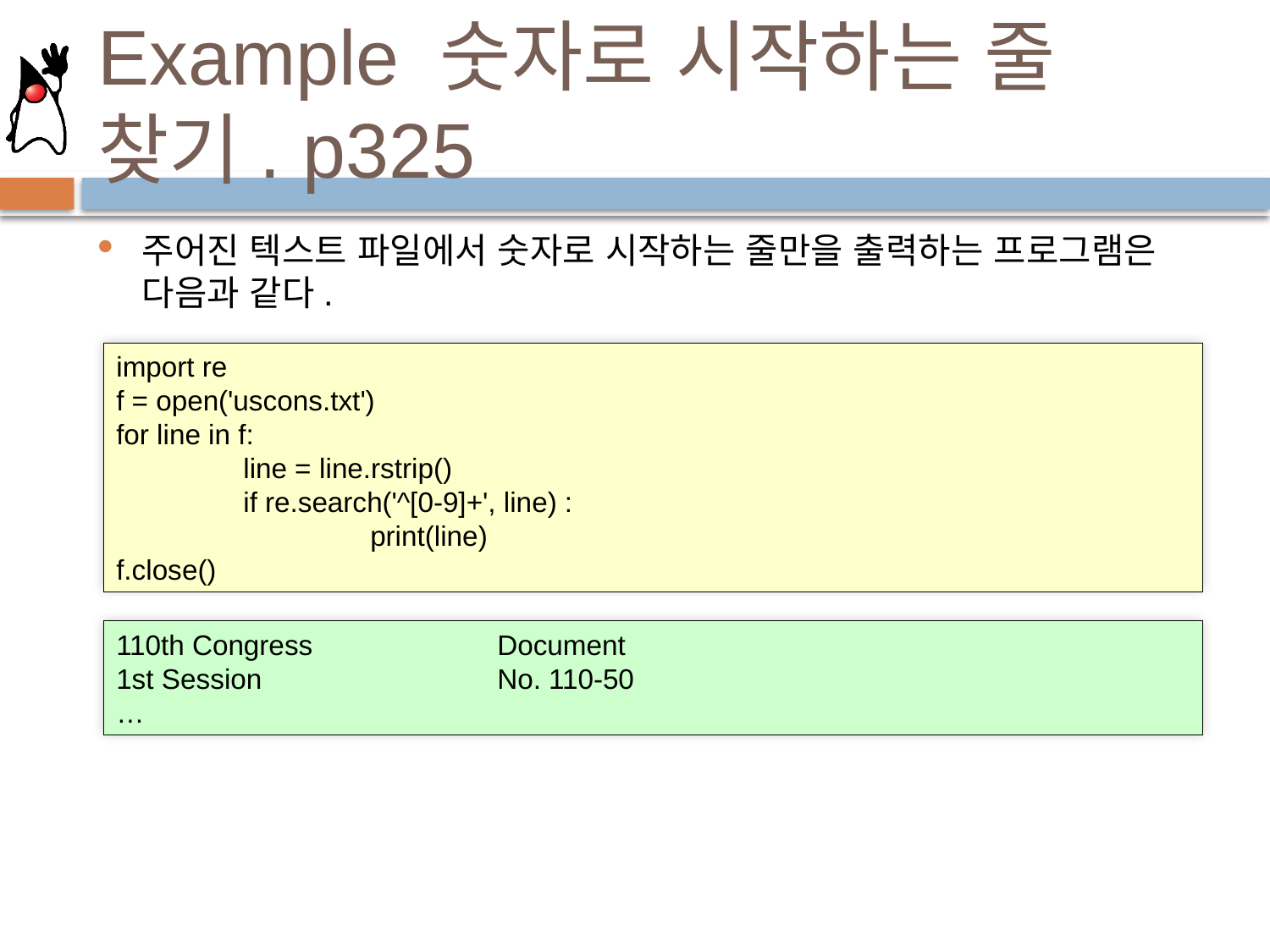

# Example 숫자로 시작하는 줄 찾기. p325
주어진 텍스트 파일에서 숫자로 시작하는 줄만을 출력하는 프로그램은 다음과 같다.
import re
f = open('uscons.txt')
for line in f:
	line = line.rstrip()
	if re.search('^[0-9]+', line) :
		print(line)
f.close()
110th Congress 		Document
1st Session 		No. 110-50
…